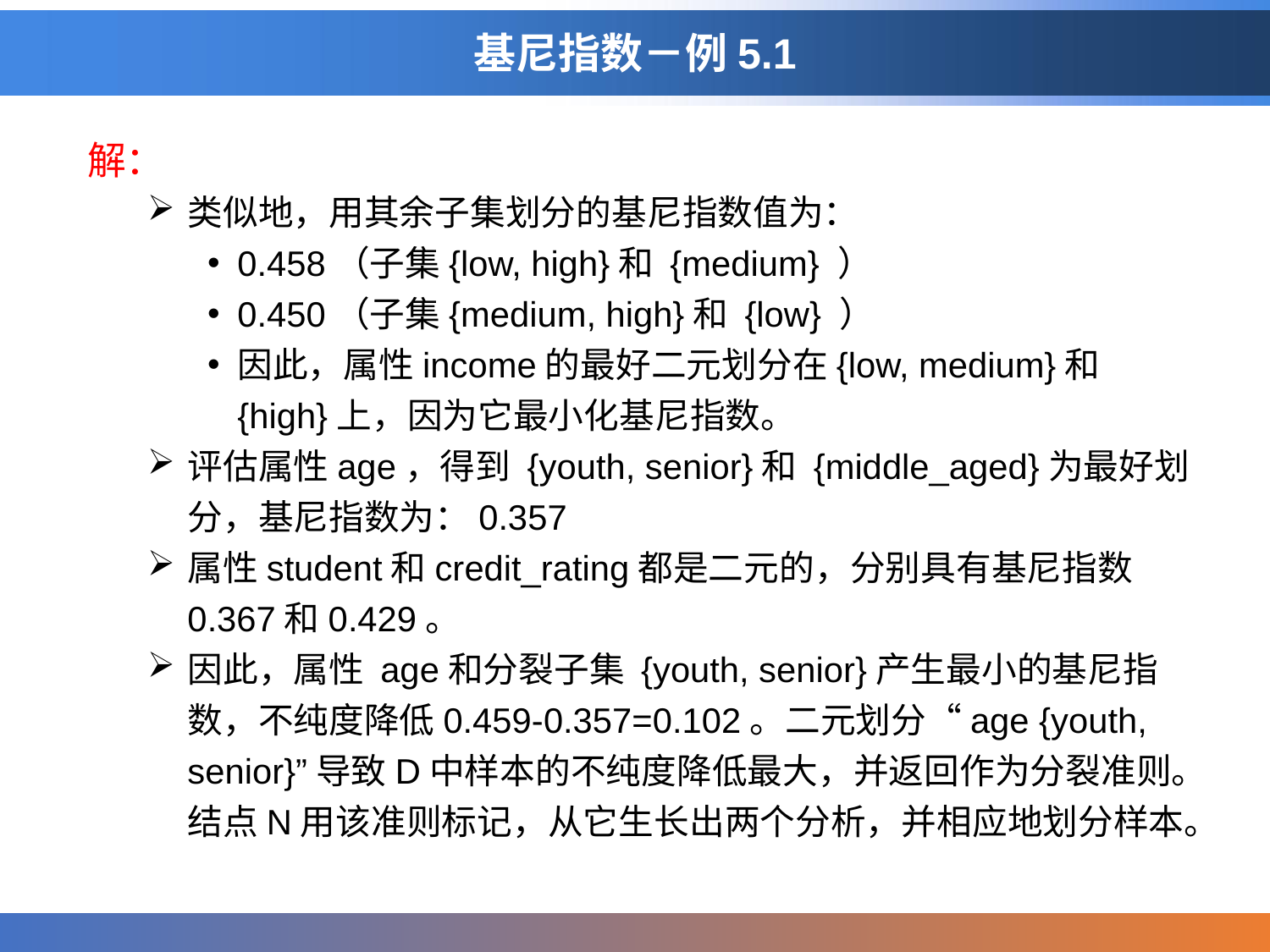

# 基尼指数－例5.1
解：
类似地，用其余子集划分的基尼指数值为：
0.458（子集{low, high}和 {medium} ）
0.450（子集{medium, high}和 {low} ）
因此，属性income的最好二元划分在{low, medium}和 {high}上，因为它最小化基尼指数。
评估属性age，得到 {youth, senior}和 {middle_aged}为最好划分，基尼指数为：0.357
属性student和credit_rating都是二元的，分别具有基尼指数0.367和0.429。
因此，属性 age和分裂子集 {youth, senior}产生最小的基尼指数，不纯度降低0.459-0.357=0.102。二元划分“age {youth, senior}”导致D中样本的不纯度降低最大，并返回作为分裂准则。结点N用该准则标记，从它生长出两个分析，并相应地划分样本。